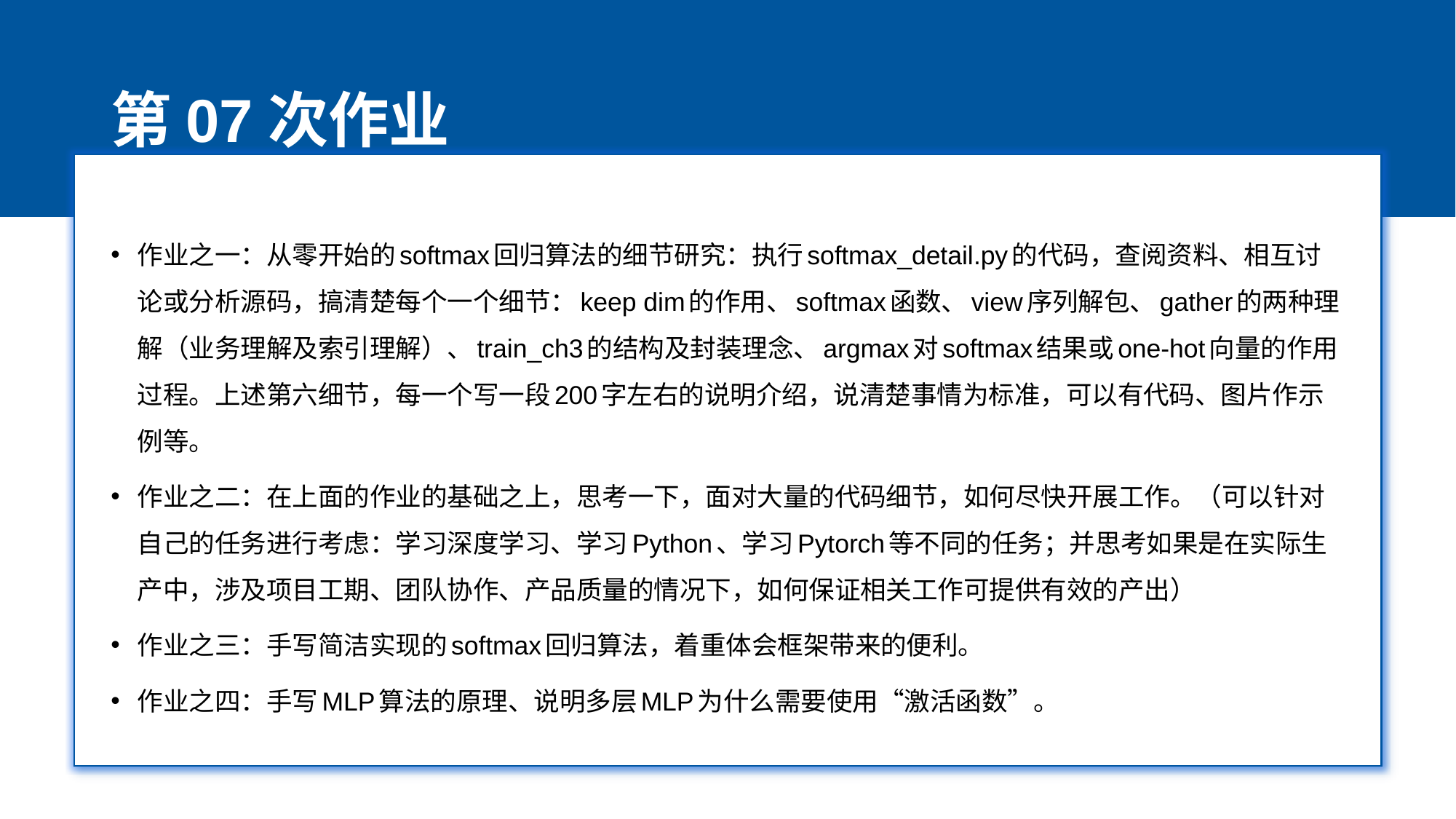

# 第07次作业
作业之一：从零开始的softmax回归算法的细节研究：执行softmax_detail.py的代码，查阅资料、相互讨论或分析源码，搞清楚每个一个细节：keep dim的作用、softmax函数、view序列解包、gather的两种理解（业务理解及索引理解）、train_ch3的结构及封装理念、argmax对softmax结果或one-hot向量的作用过程。上述第六细节，每一个写一段200字左右的说明介绍，说清楚事情为标准，可以有代码、图片作示例等。
作业之二：在上面的作业的基础之上，思考一下，面对大量的代码细节，如何尽快开展工作。（可以针对自己的任务进行考虑：学习深度学习、学习Python、学习Pytorch等不同的任务；并思考如果是在实际生产中，涉及项目工期、团队协作、产品质量的情况下，如何保证相关工作可提供有效的产出）
作业之三：手写简洁实现的softmax回归算法，着重体会框架带来的便利。
作业之四：手写MLP算法的原理、说明多层MLP为什么需要使用“激活函数”。